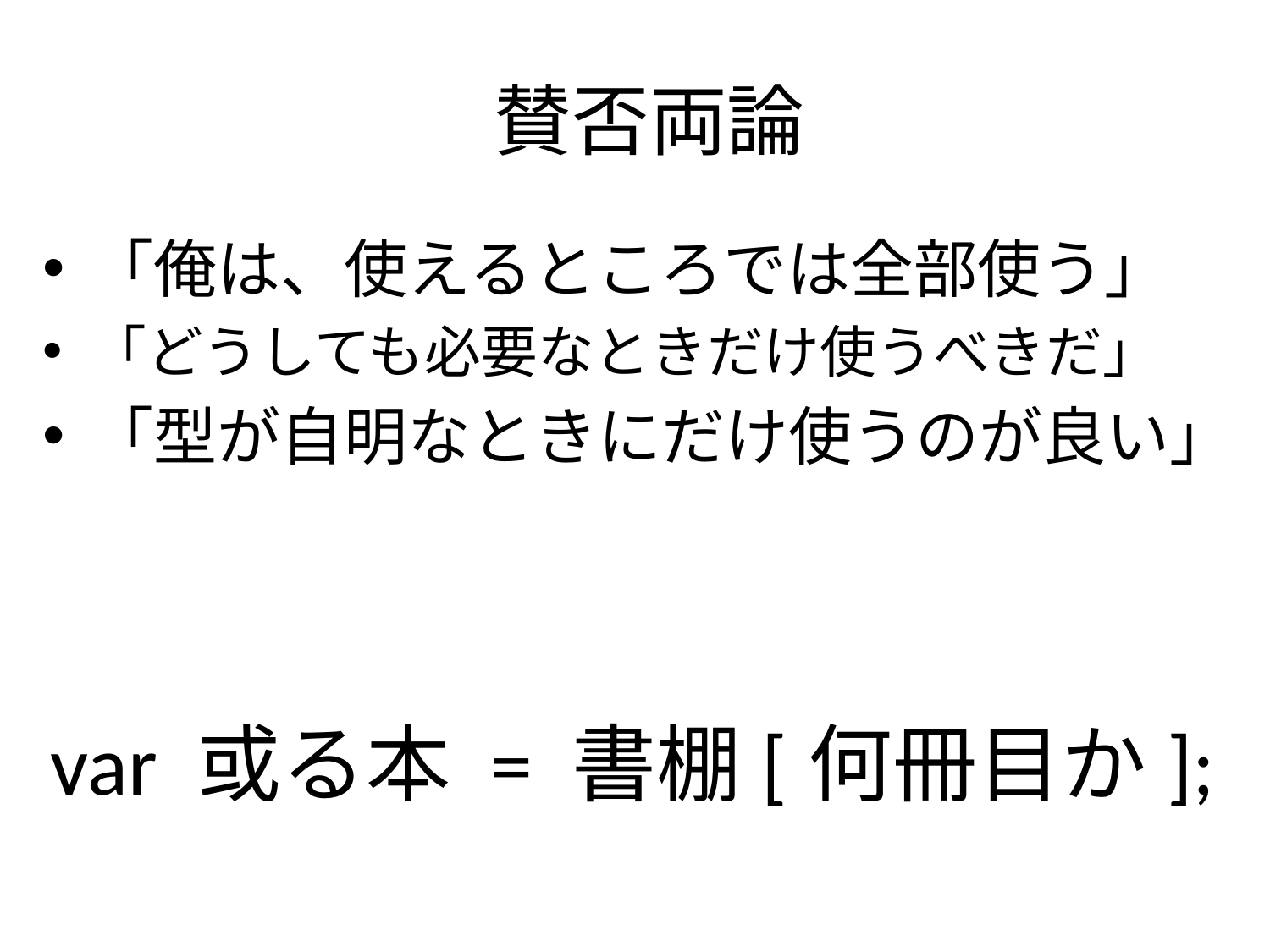

# 賛否両論
「俺は、使えるところでは全部使う」
「どうしても必要なときだけ使うべきだ」
「型が自明なときにだけ使うのが良い」
var 或る本 = 書棚[何冊目か];